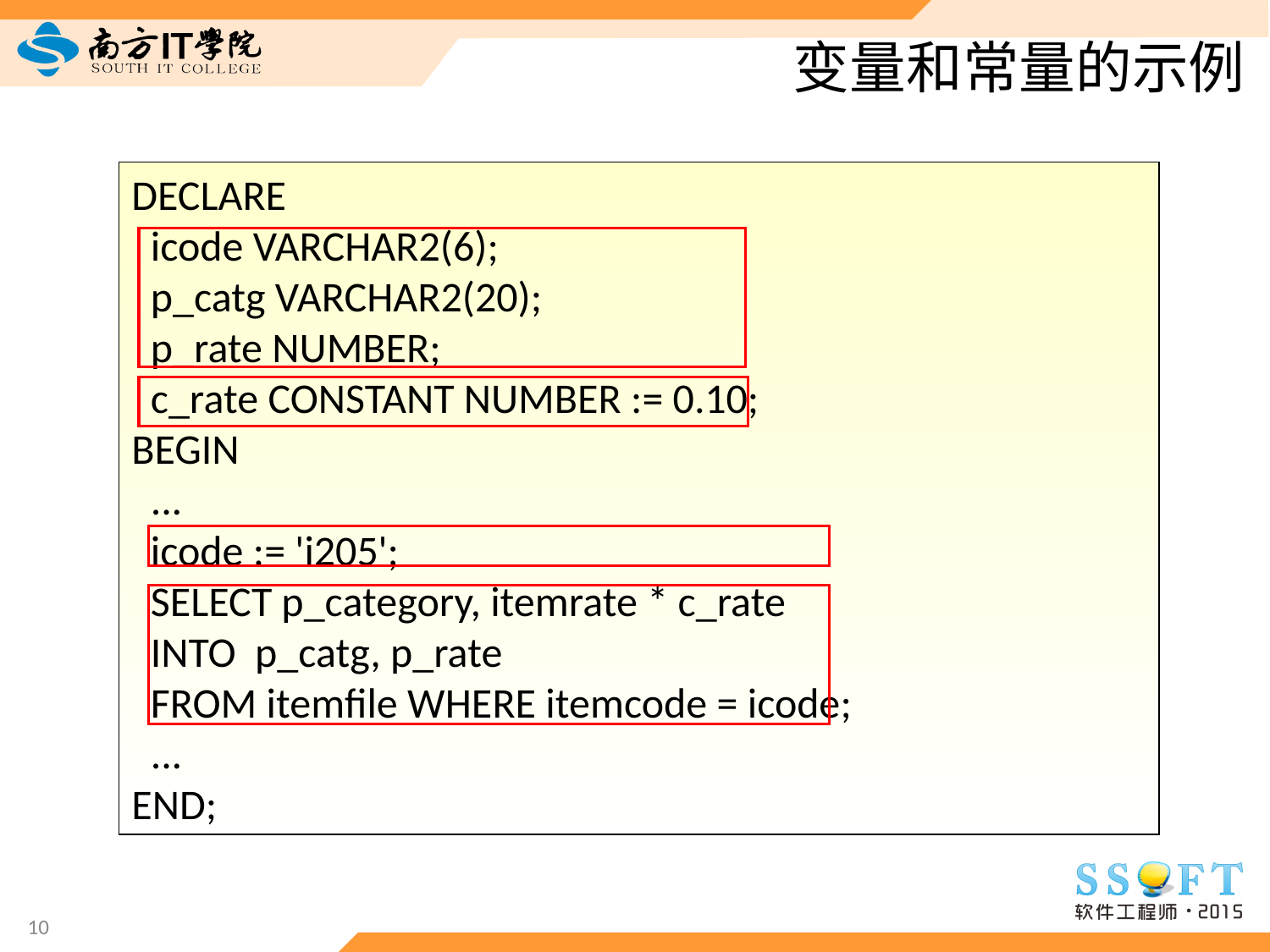

# 变量和常量的示例
DECLARE
  icode VARCHAR2(6);
  p_catg VARCHAR2(20);
  p_rate NUMBER;
  c_rate CONSTANT NUMBER := 0.10;
BEGIN
  ...
  icode := 'i205';
  SELECT p_category, itemrate * c_rate
  INTO  p_catg, p_rate
  FROM itemfile WHERE itemcode = icode;
  ...
END;

10